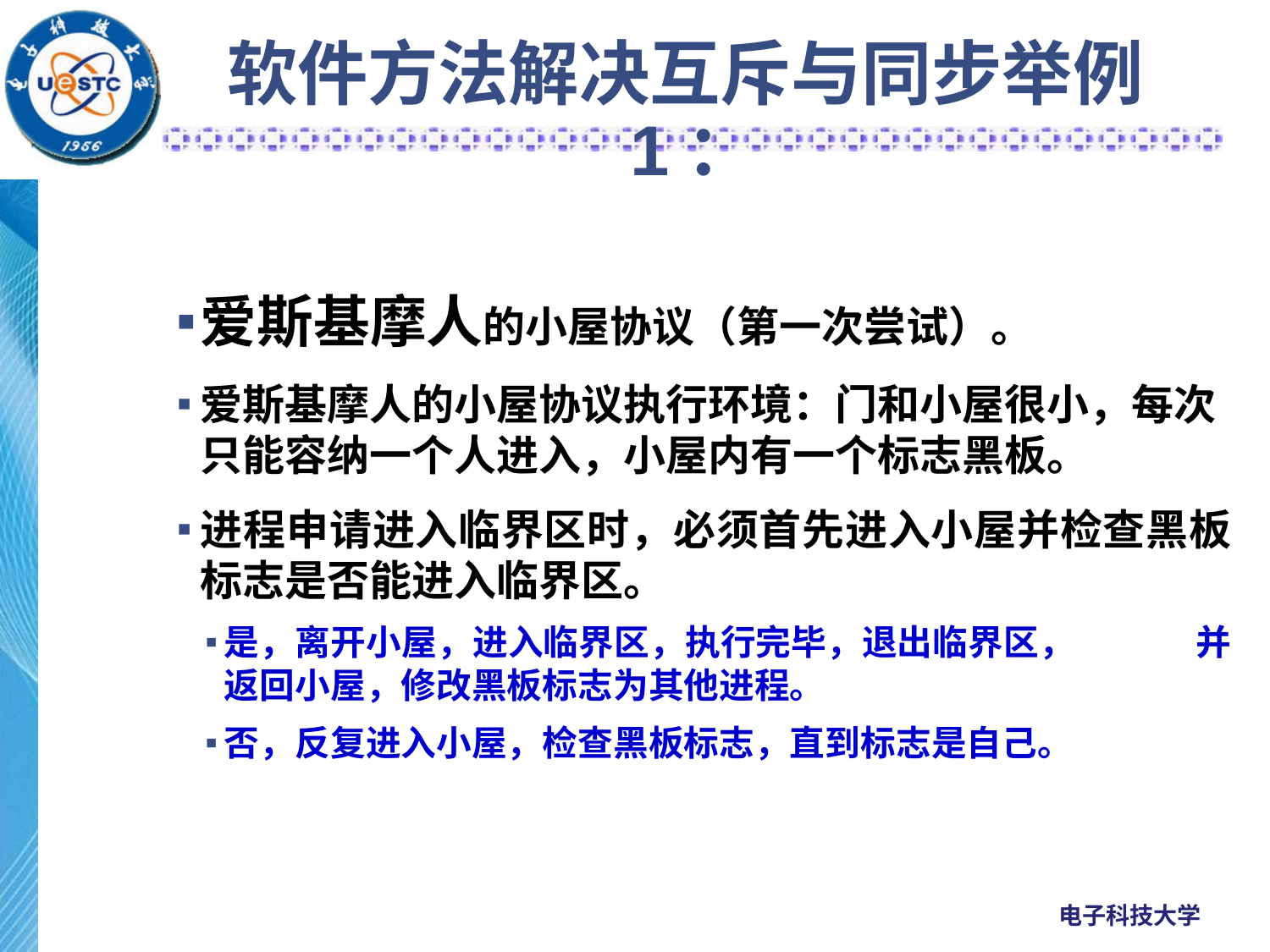

# 软件方法解决互斥与同步举例1：
爱斯基摩人的小屋协议（第一次尝试）。
爱斯基摩人的小屋协议执行环境：门和小屋很小，每次只能容纳一个人进入，小屋内有一个标志黑板。
进程申请进入临界区时，必须首先进入小屋并检查黑板标志是否能进入临界区。
是，离开小屋，进入临界区，执行完毕，退出临界区，               并返回小屋，修改黑板标志为其他进程。
否，反复进入小屋，检查黑板标志，直到标志是自己。